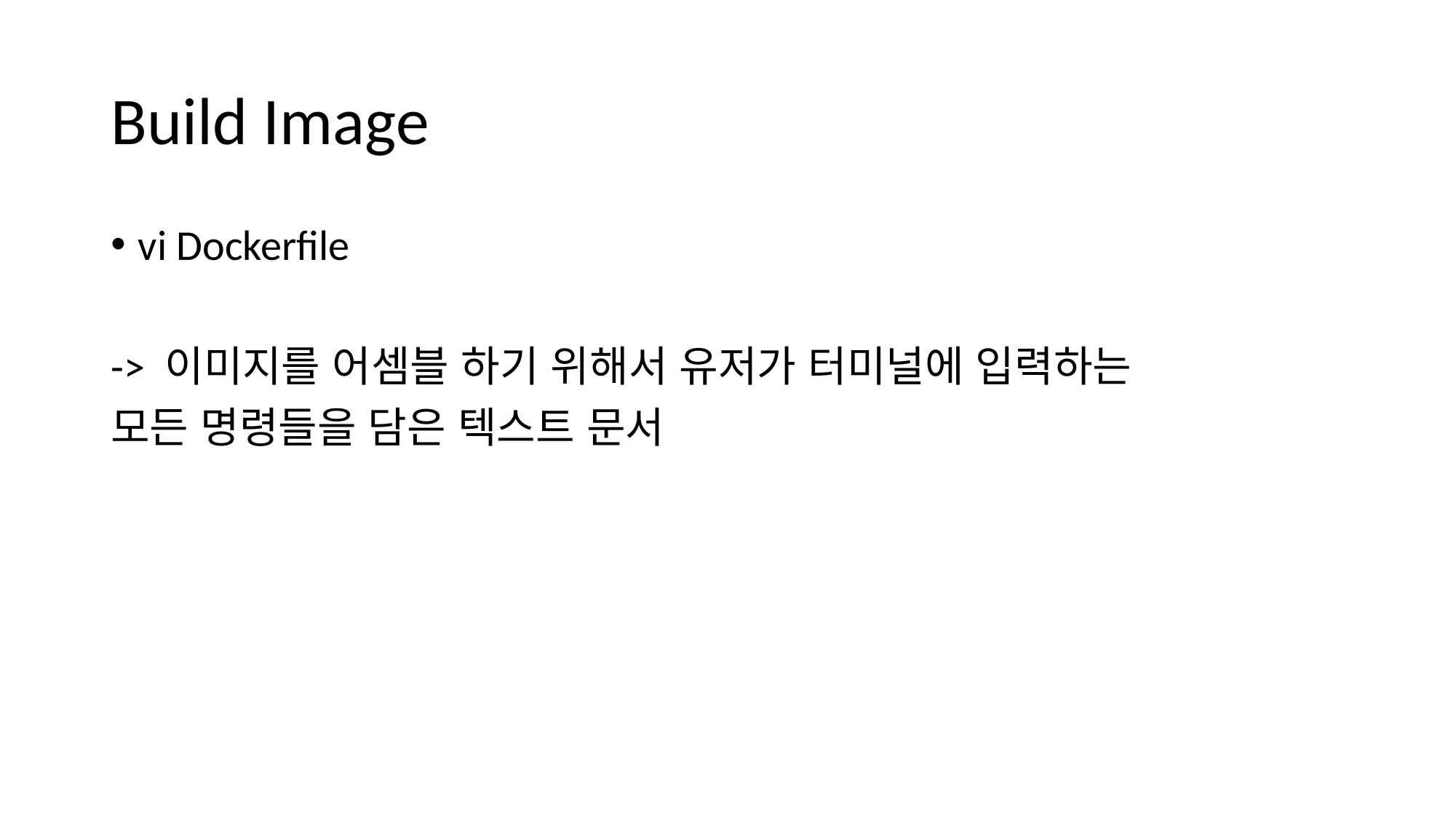

# Build Image
vi Dockerfile

-> 이미지를 어셈블 하기 위해서 유저가 터미널에 입력하는
모든 명령들을 담은 텍스트 문서